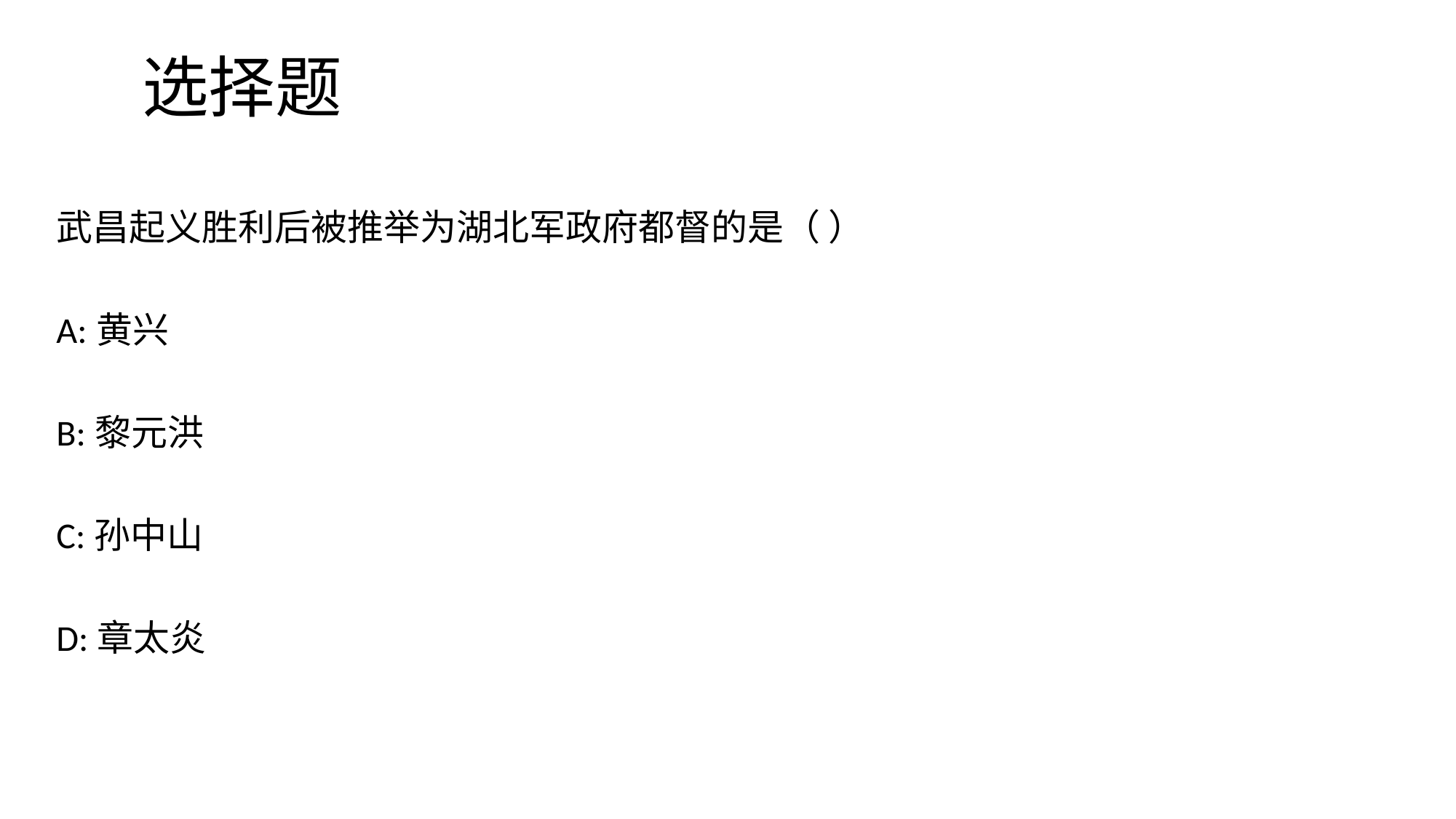

# 选择题
武昌起义胜利后被推举为湖北军政府都督的是（ ）
A:黄兴
B:黎元洪
C:孙中山
D:章太炎